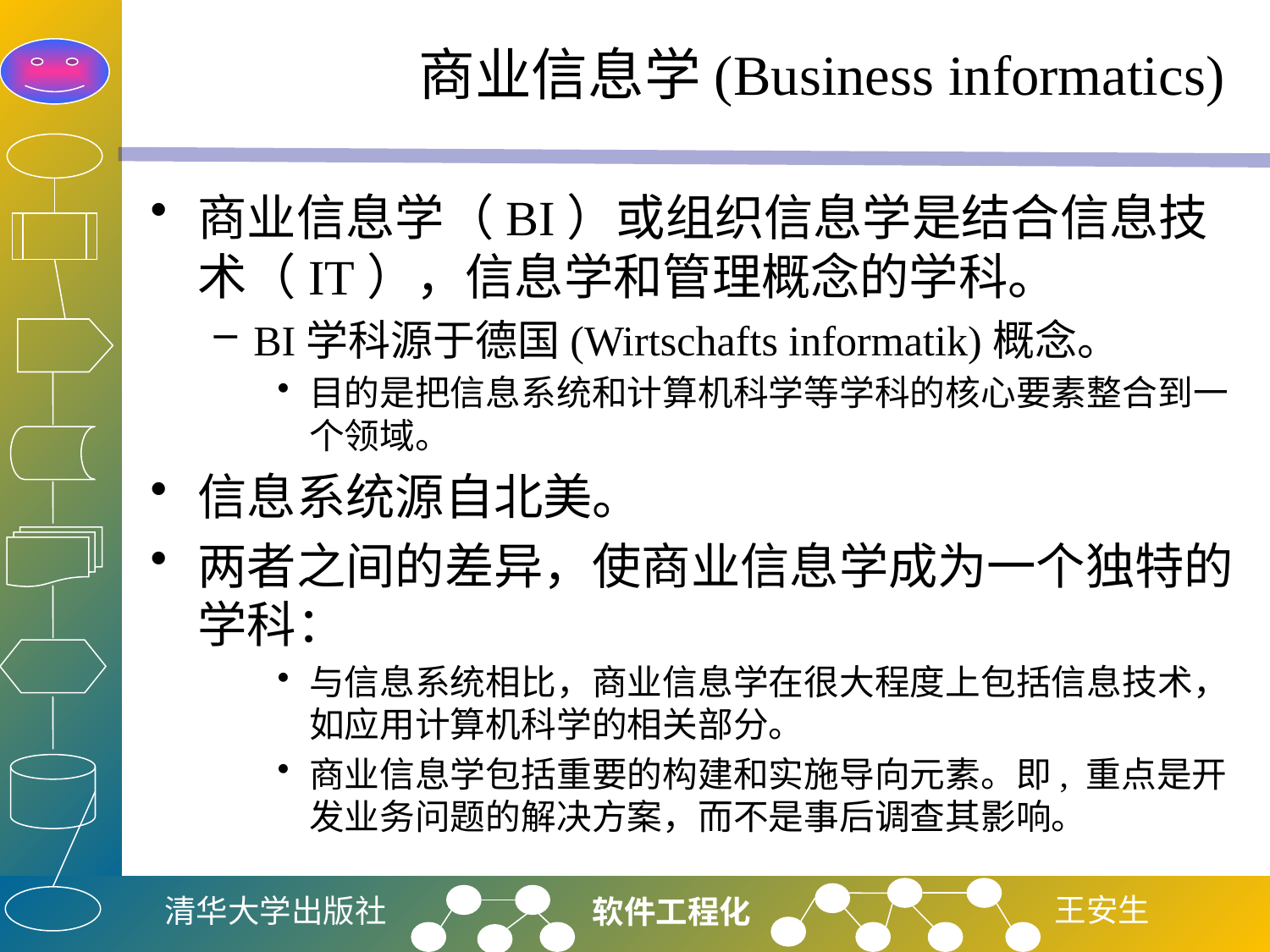

# 商业信息学(Business informatics)
商业信息学（BI）或组织信息学是结合信息技术（IT），信息学和管理概念的学科。
BI学科源于德国(Wirtschafts informatik)概念。
目的是把信息系统和计算机科学等学科的核心要素整合到一个领域。
信息系统源自北美。
两者之间的差异，使商业信息学成为一个独特的学科：
与信息系统相比，商业信息学在很大程度上包括信息技术，如应用计算机科学的相关部分。
商业信息学包括重要的构建和实施导向元素。即, 重点是开发业务问题的解决方案，而不是事后调查其影响。